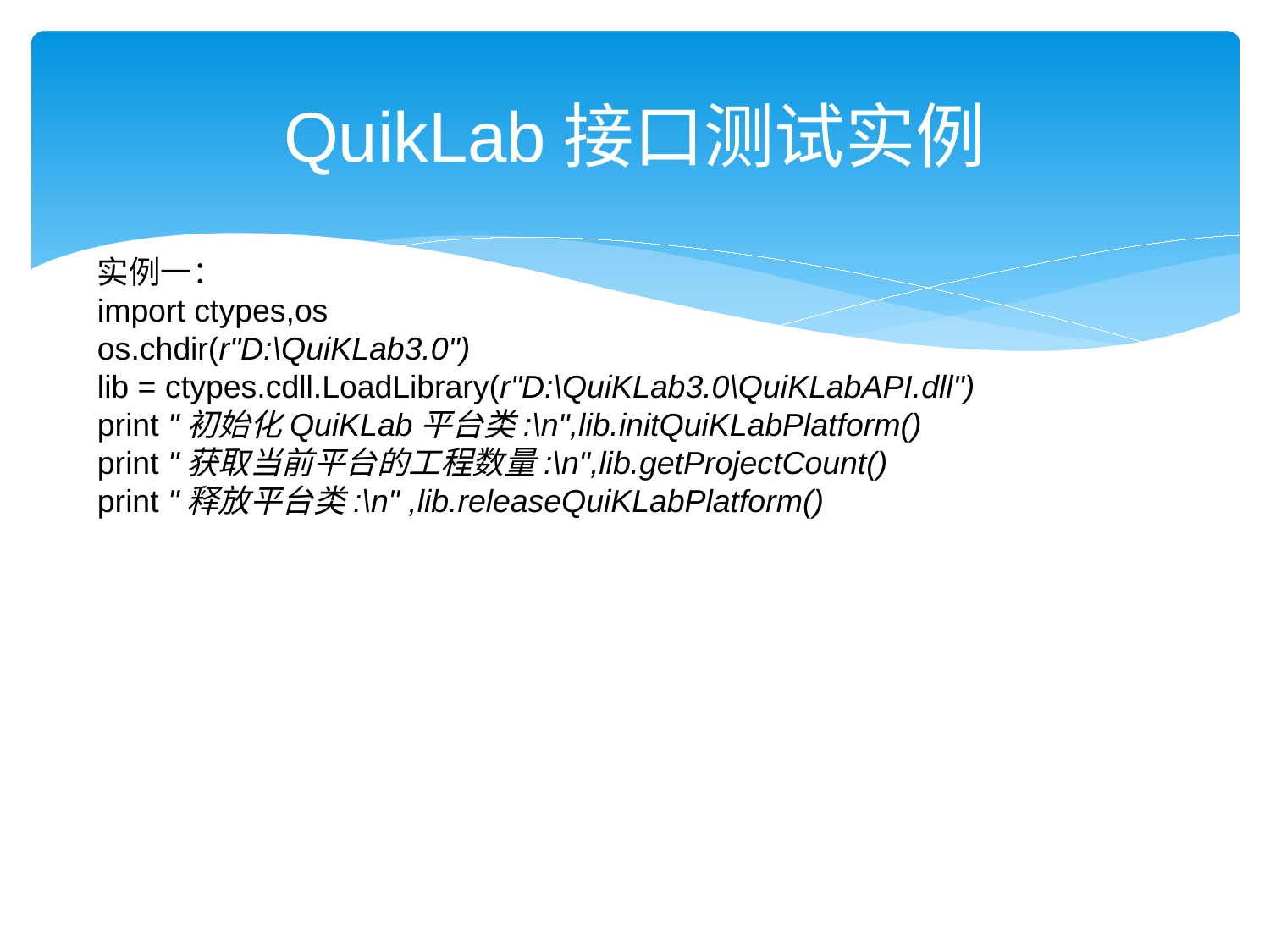

# QuikLab接口测试实例
实例一：
import ctypes,os
os.chdir(r"D:\QuiKLab3.0")
lib = ctypes.cdll.LoadLibrary(r"D:\QuiKLab3.0\QuiKLabAPI.dll")
print "初始化QuiKLab平台类:\n",lib.initQuiKLabPlatform()
print "获取当前平台的工程数量:\n",lib.getProjectCount()
print "释放平台类:\n" ,lib.releaseQuiKLabPlatform()